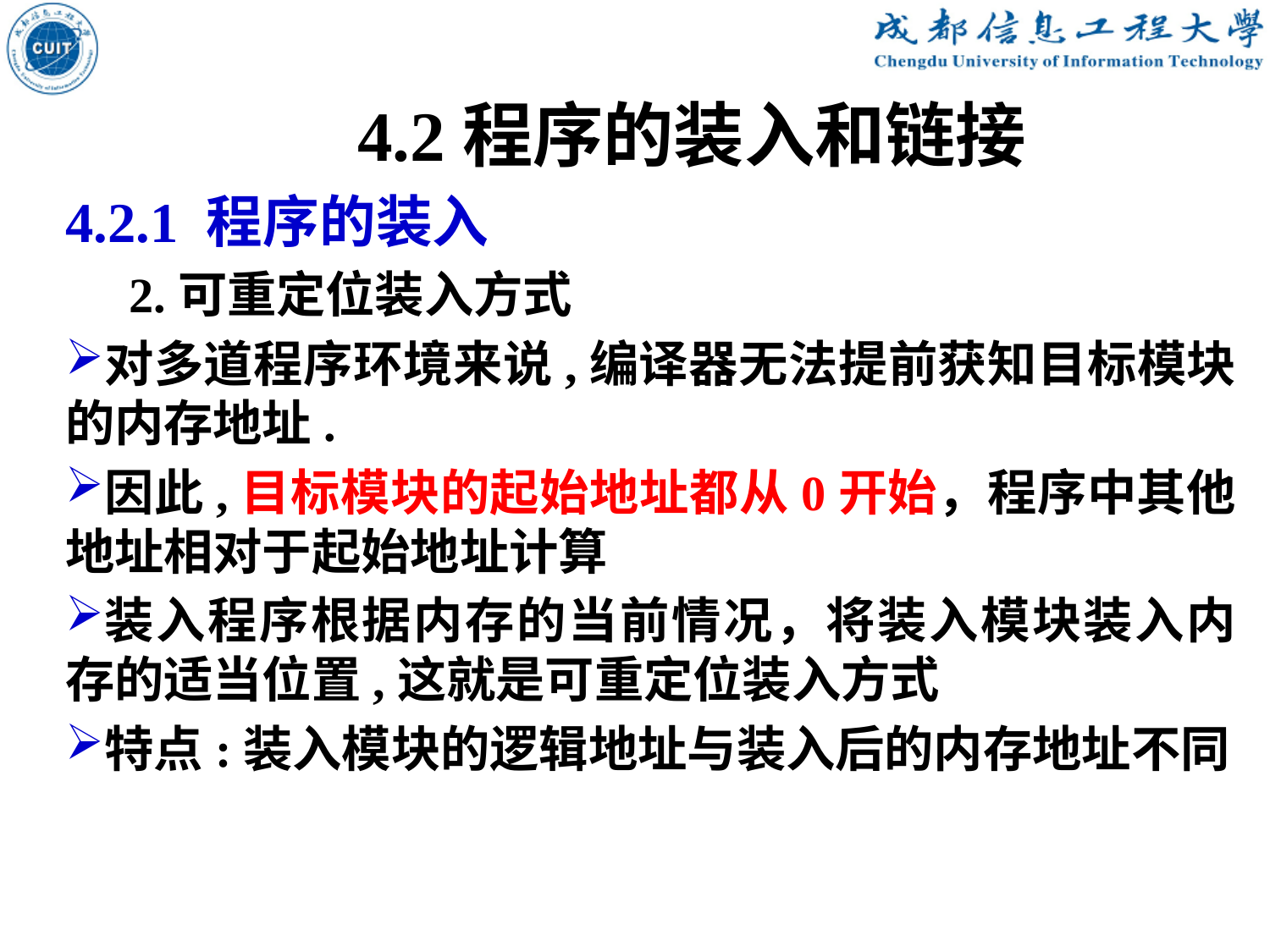

4.2程序的装入和链接
4.2.1 程序的装入
2.可重定位装入方式
对多道程序环境来说,编译器无法提前获知目标模块的内存地址.
因此,目标模块的起始地址都从0开始，程序中其他地址相对于起始地址计算
装入程序根据内存的当前情况，将装入模块装入内存的适当位置,这就是可重定位装入方式
特点:装入模块的逻辑地址与装入后的内存地址不同